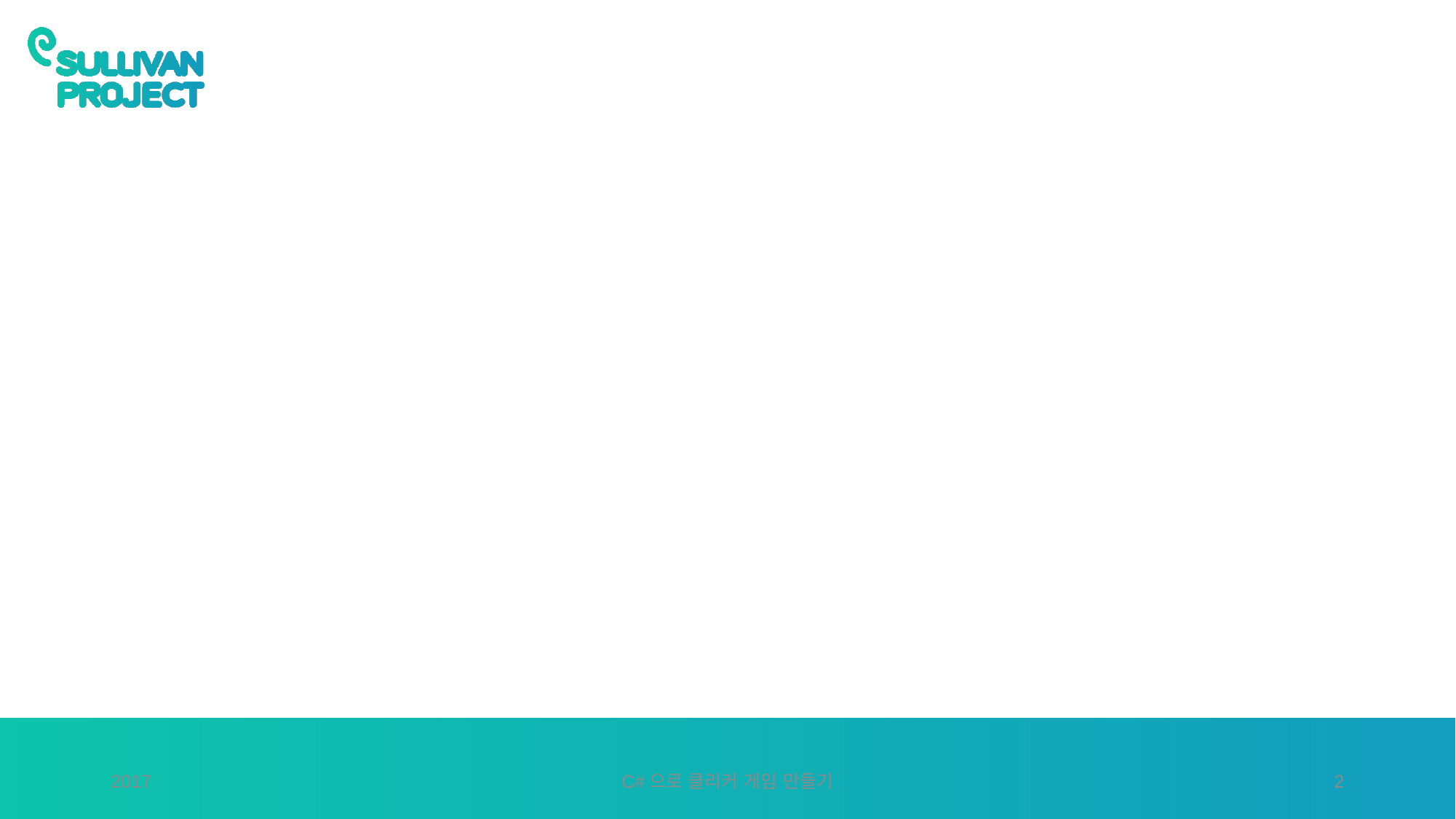

#

2017
C#으로 클리커 게임 만들기
2